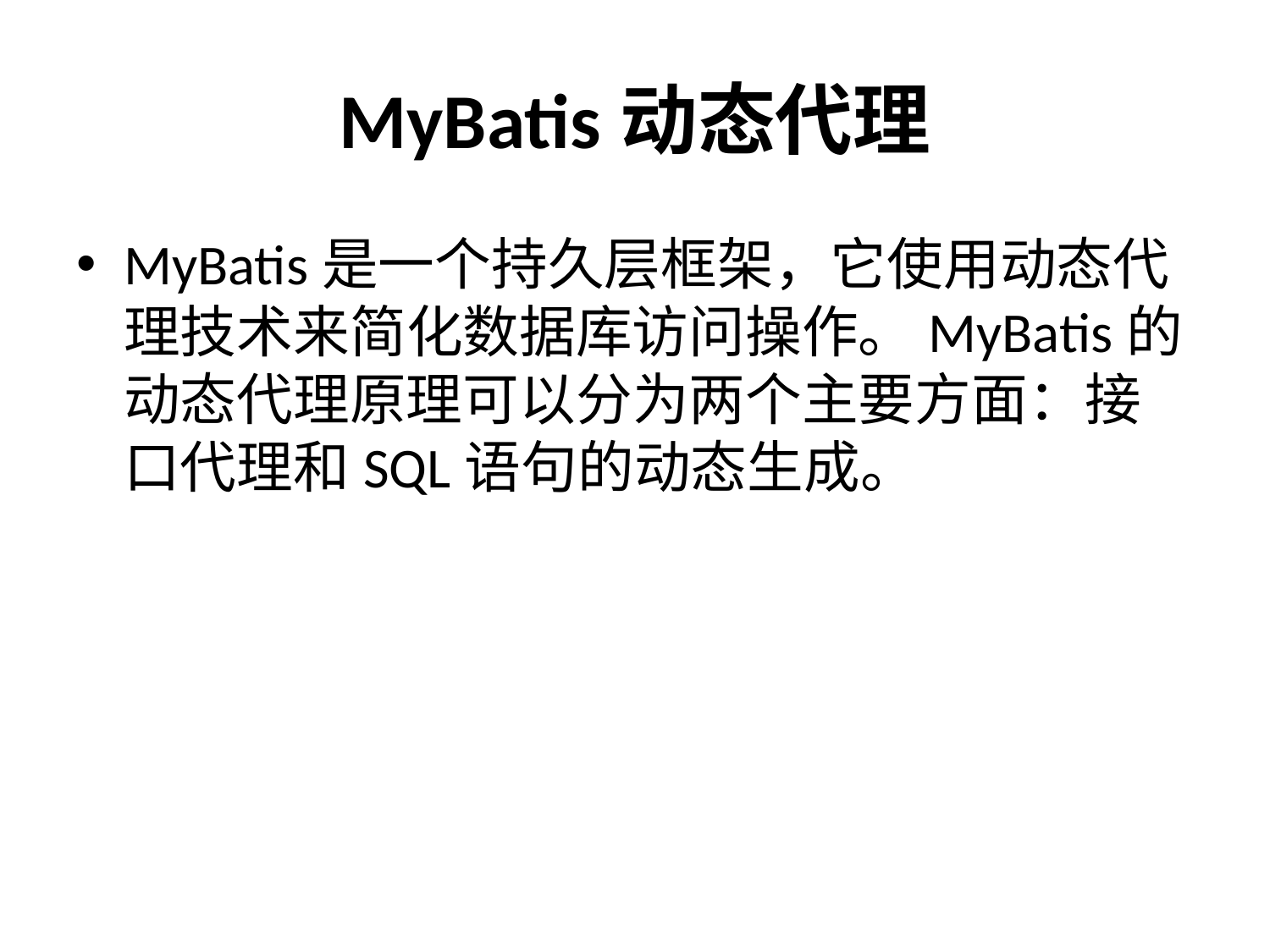

# MyBatis动态代理
MyBatis是一个持久层框架，它使用动态代理技术来简化数据库访问操作。MyBatis的动态代理原理可以分为两个主要方面：接口代理和SQL语句的动态生成。